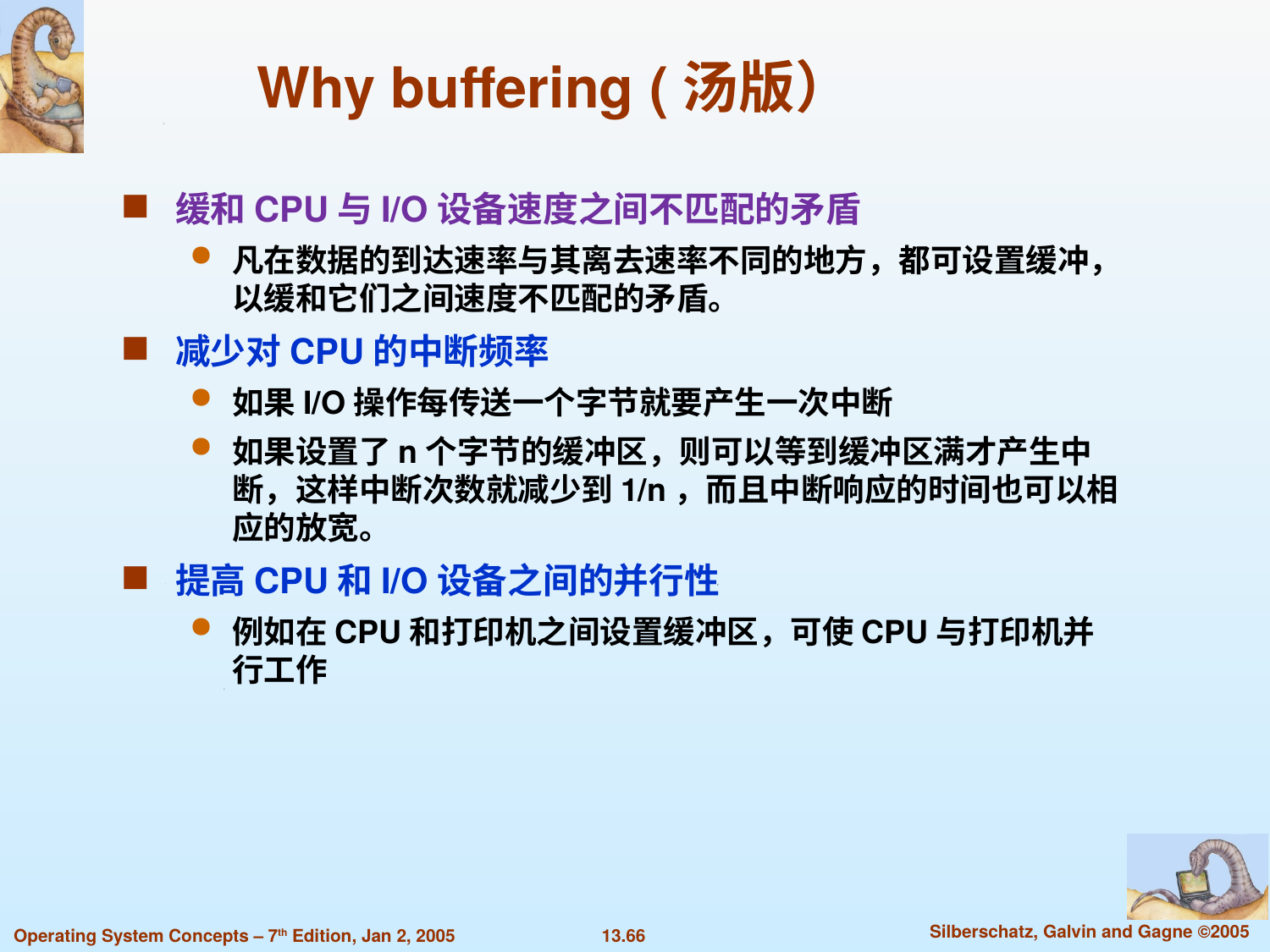

Why buffering (汤版）
缓和CPU与I/O设备速度之间不匹配的矛盾
凡在数据的到达速率与其离去速率不同的地方，都可设置缓冲，以缓和它们之间速度不匹配的矛盾。
减少对CPU的中断频率
如果I/O操作每传送一个字节就要产生一次中断
如果设置了n个字节的缓冲区，则可以等到缓冲区满才产生中断，这样中断次数就减少到1/n，而且中断响应的时间也可以相应的放宽。
提高CPU和I/O设备之间的并行性
例如在CPU和打印机之间设置缓冲区，可使CPU与打印机并行工作